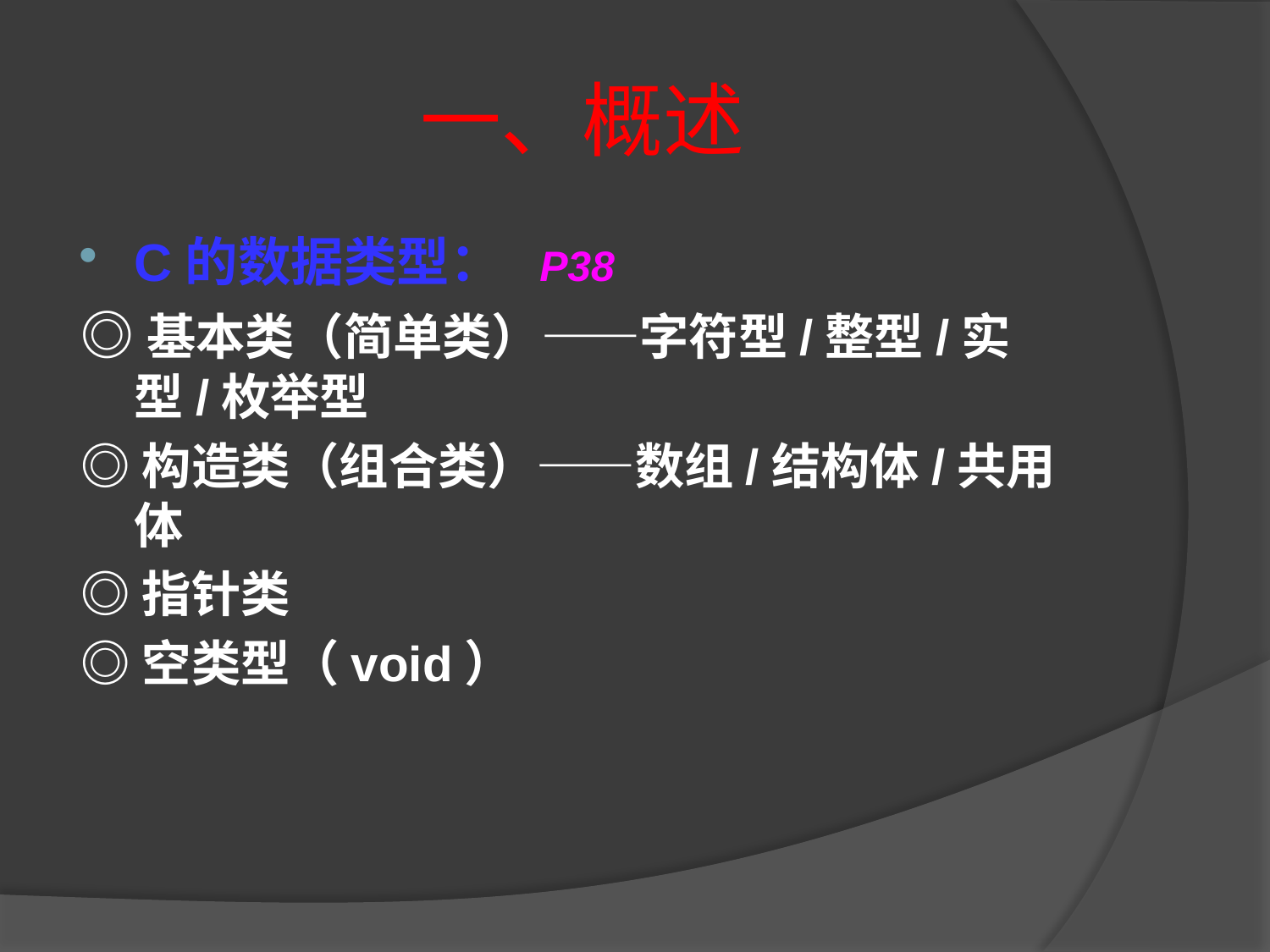

# 一、概述
C的数据类型：  P38
◎基本类（简单类）——字符型/整型/实型/枚举型
◎构造类（组合类）——数组/结构体/共用体
◎指针类
◎空类型（void）